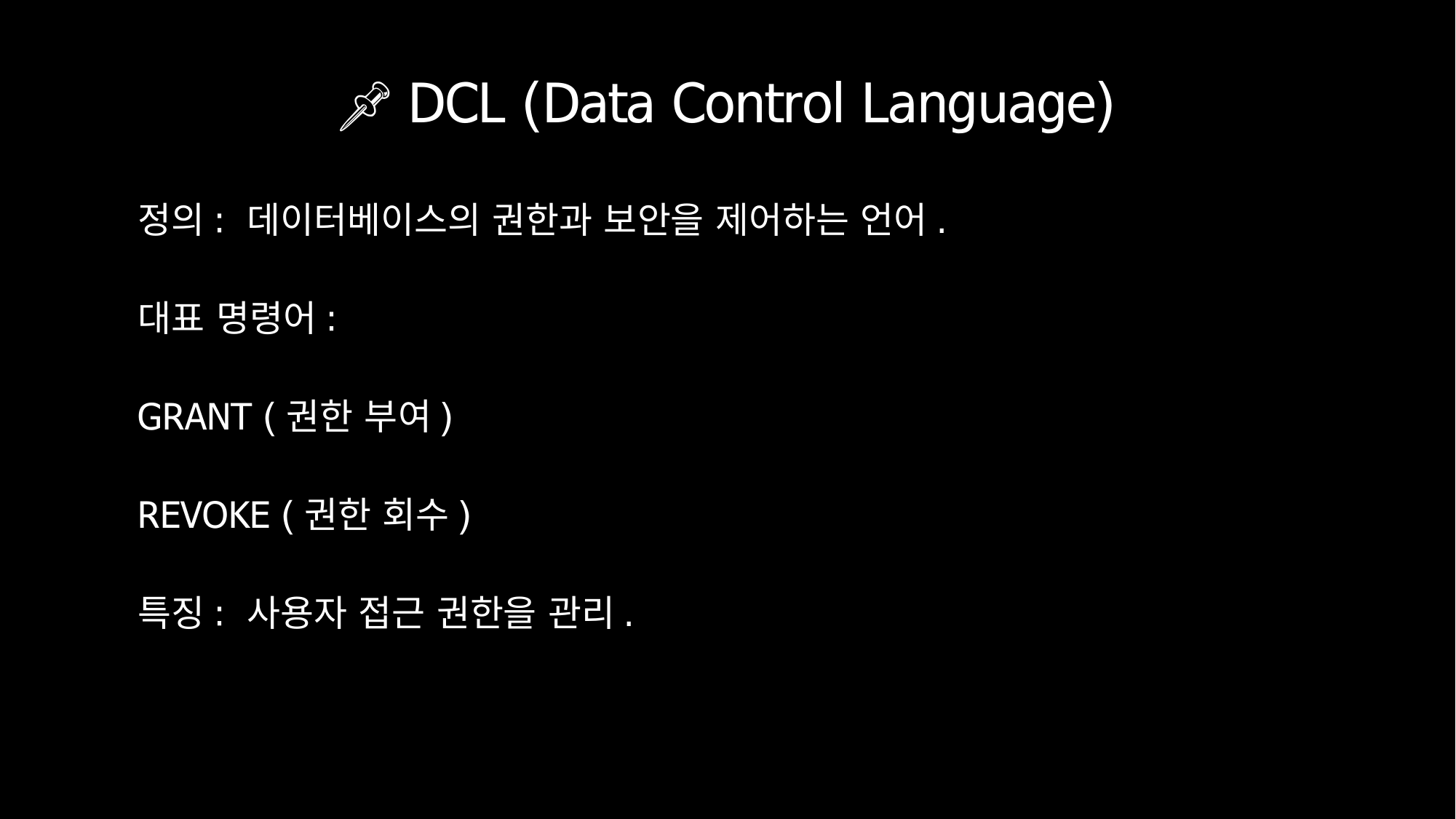

# 📌 DCL (Data Control Language)
정의: 데이터베이스의 권한과 보안을 제어하는 언어.

대표 명령어:

GRANT (권한 부여)

REVOKE (권한 회수)

특징: 사용자 접근 권한을 관리.